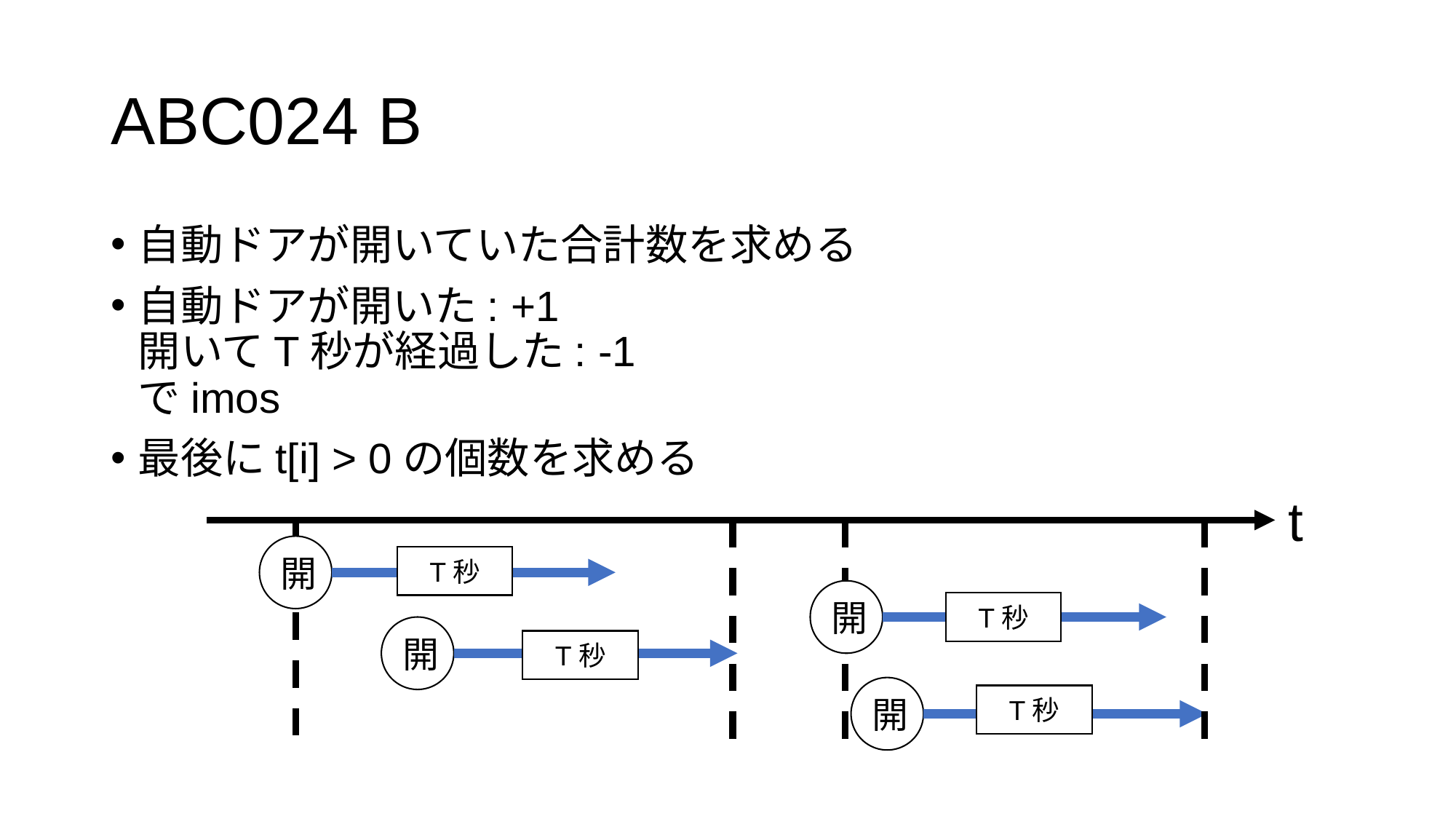

# ABC024 B
自動ドアが開いていた合計数を求める
自動ドアが開いた: +1
開いてT秒が経過した: -1
でimos
最後にt[i] > 0の個数を求める

t
開
T秒
開
T秒
開
T秒
開
T秒